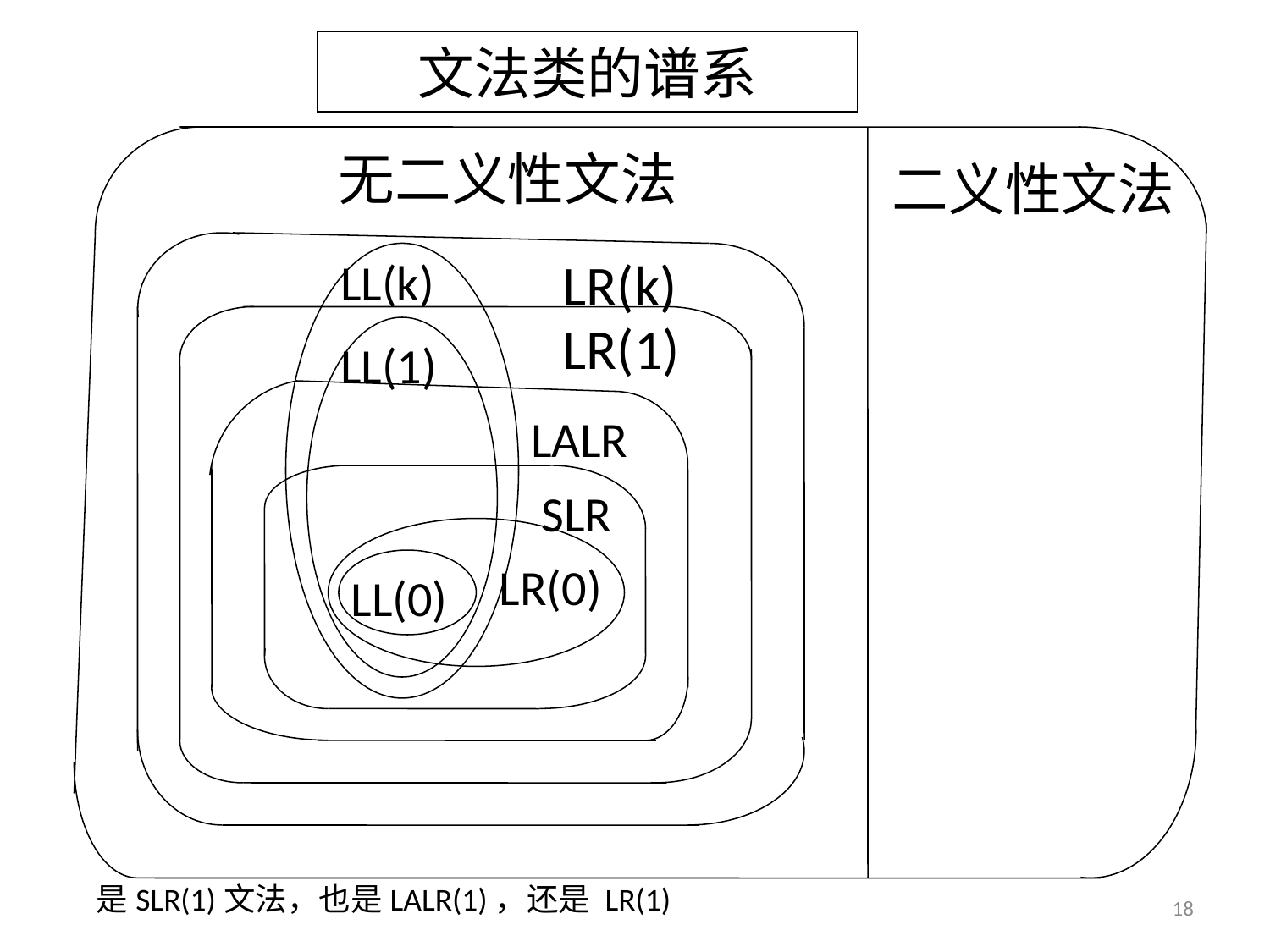

文法类的谱系

无二义性文法
二义性文法

LR(k)

LL(k)

LR(1)

LL(1)

LALR

SLR

LR(0)
LL(0)

是SLR(1)文法，也是LALR(1)，还是 LR(1)

18